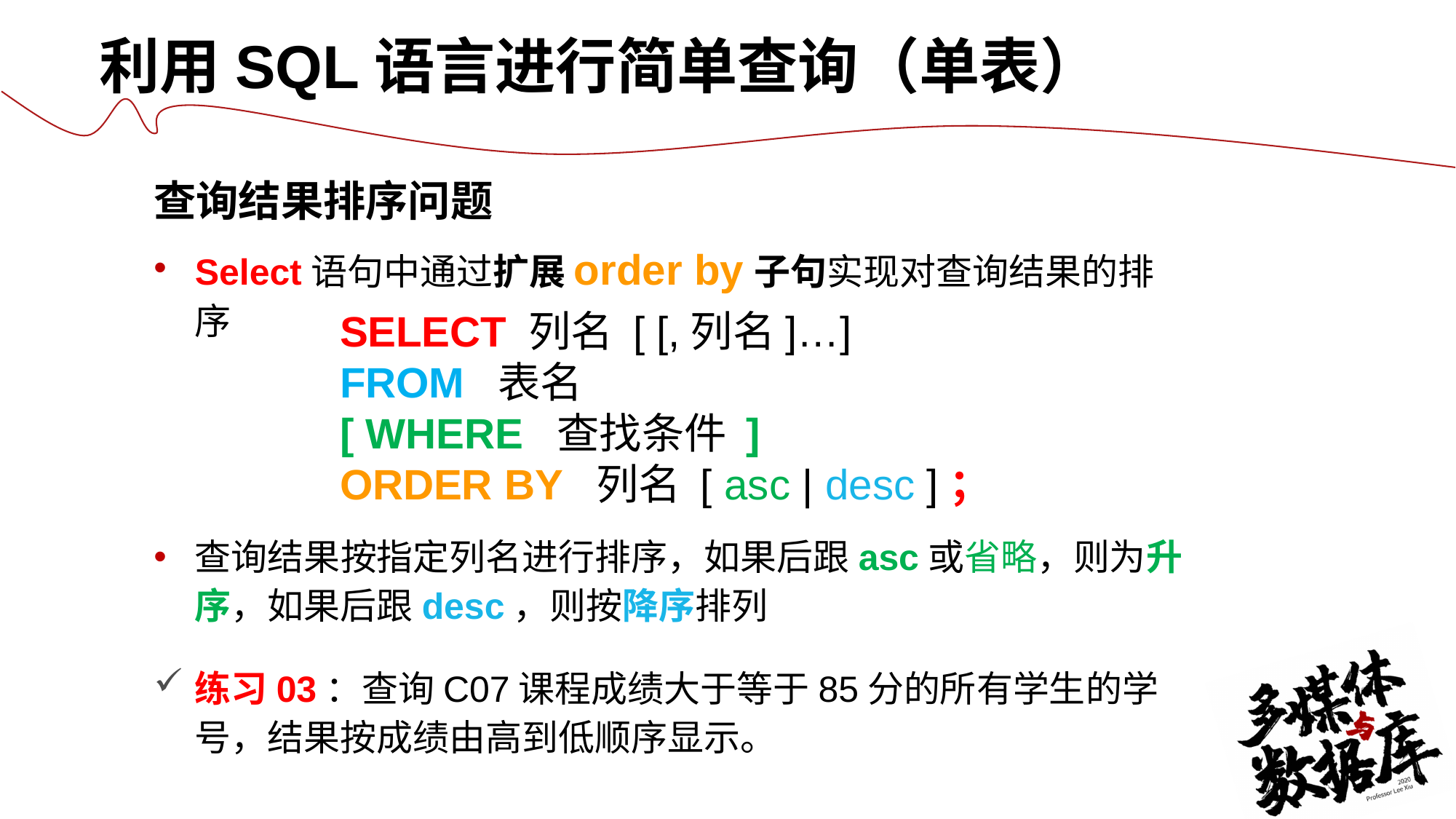

利用SQL语言进行简单查询（单表）
查询结果排序问题
Select语句中通过扩展order by子句实现对查询结果的排序
SELECT 列名 [ [,列名]…]
FROM  表名
[ WHERE  查找条件 ]
ORDER BY  列名 [ asc | desc ]；

查询结果按指定列名进行排序，如果后跟asc或省略，则为升序，如果后跟desc，则按降序排列
练习03：查询C07课程成绩大于等于85分的所有学生的学号，结果按成绩由高到低顺序显示。